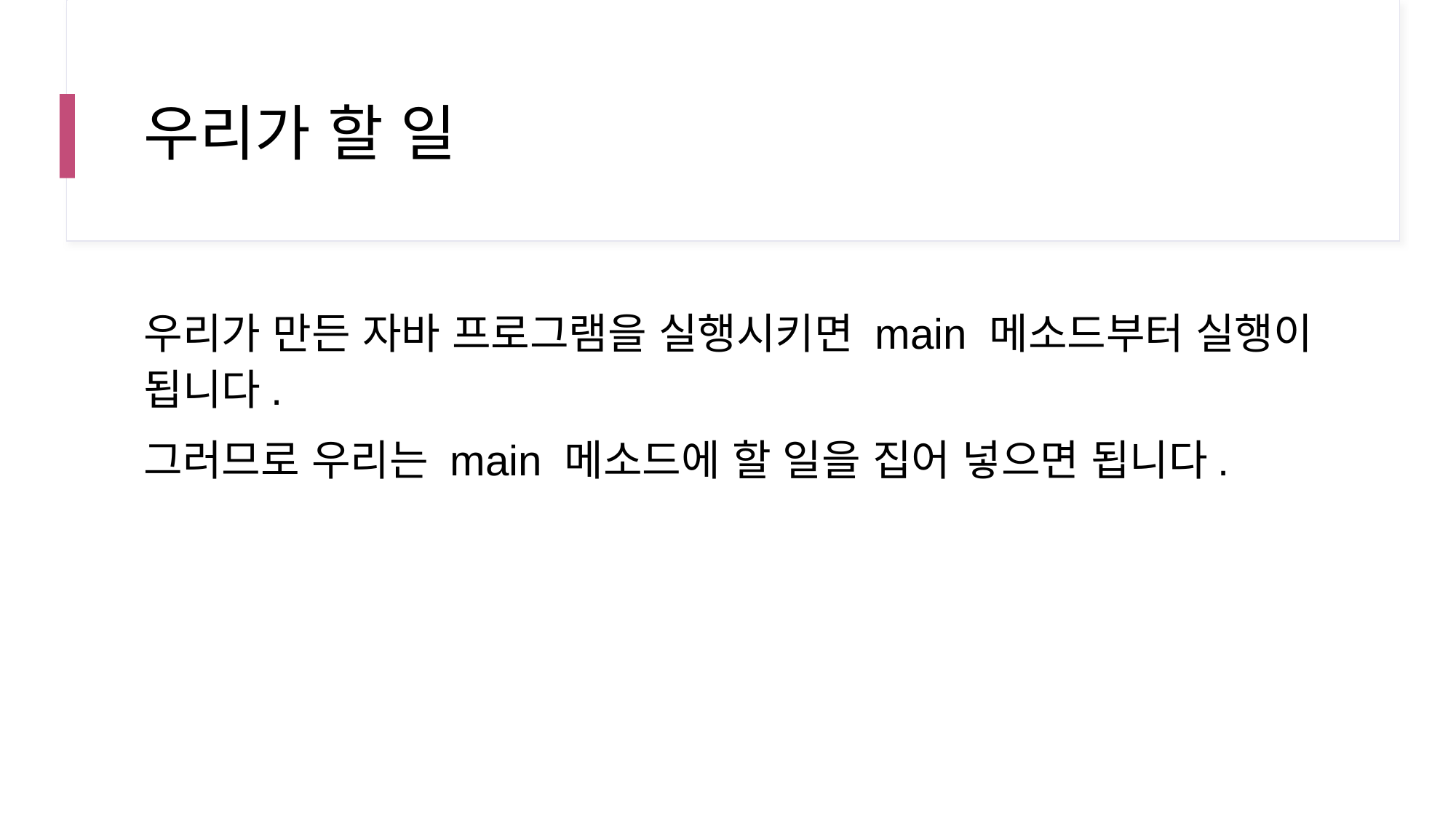

# 우리가 할 일
우리가 만든 자바 프로그램을 실행시키면 main 메소드부터 실행이 됩니다.
그러므로 우리는 main 메소드에 할 일을 집어 넣으면 됩니다.